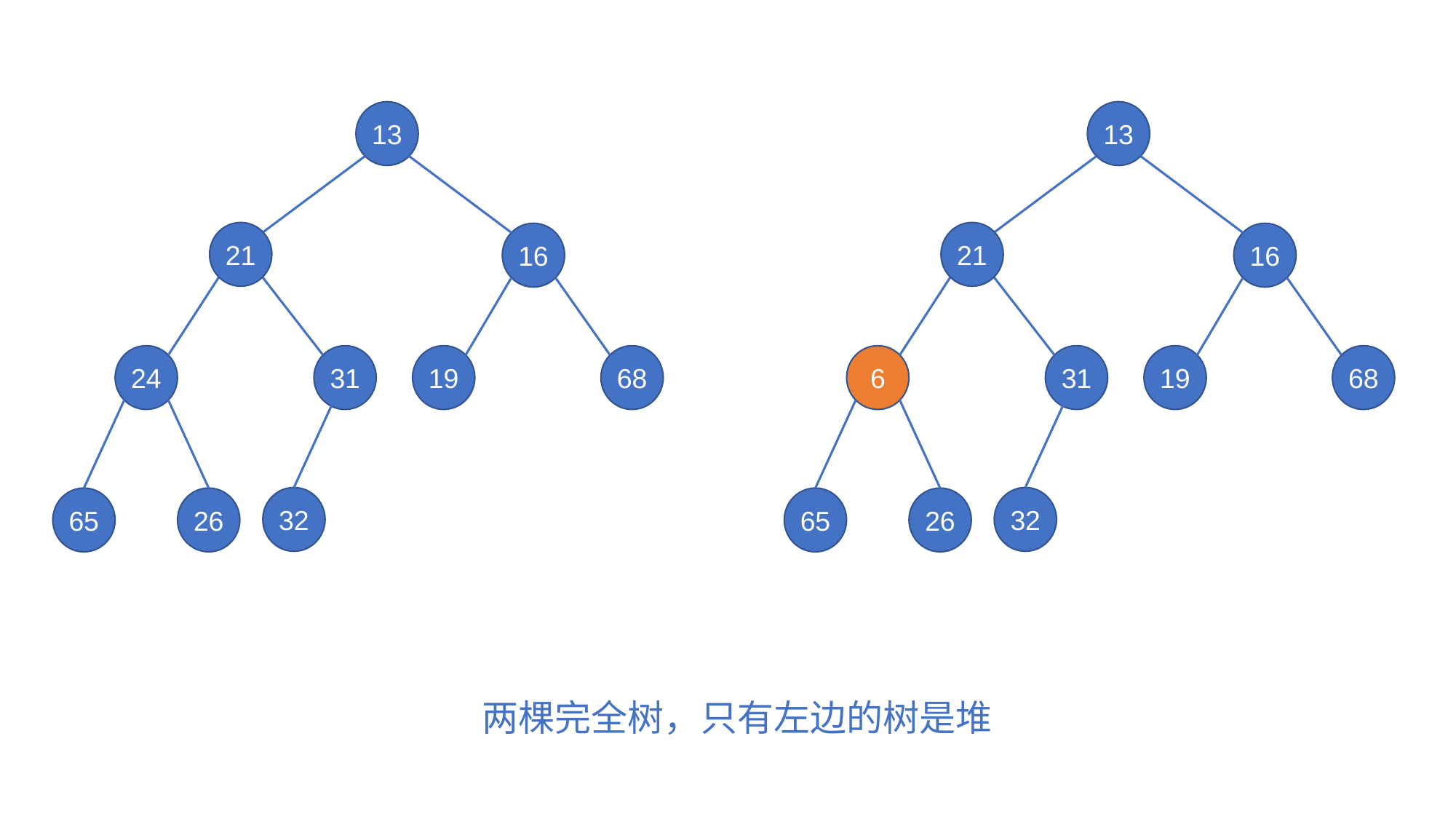

13
13
21
21
16
16
68
68
24
31
19
6
31
19
32
32
65
26
65
26
两棵完全树，只有左边的树是堆